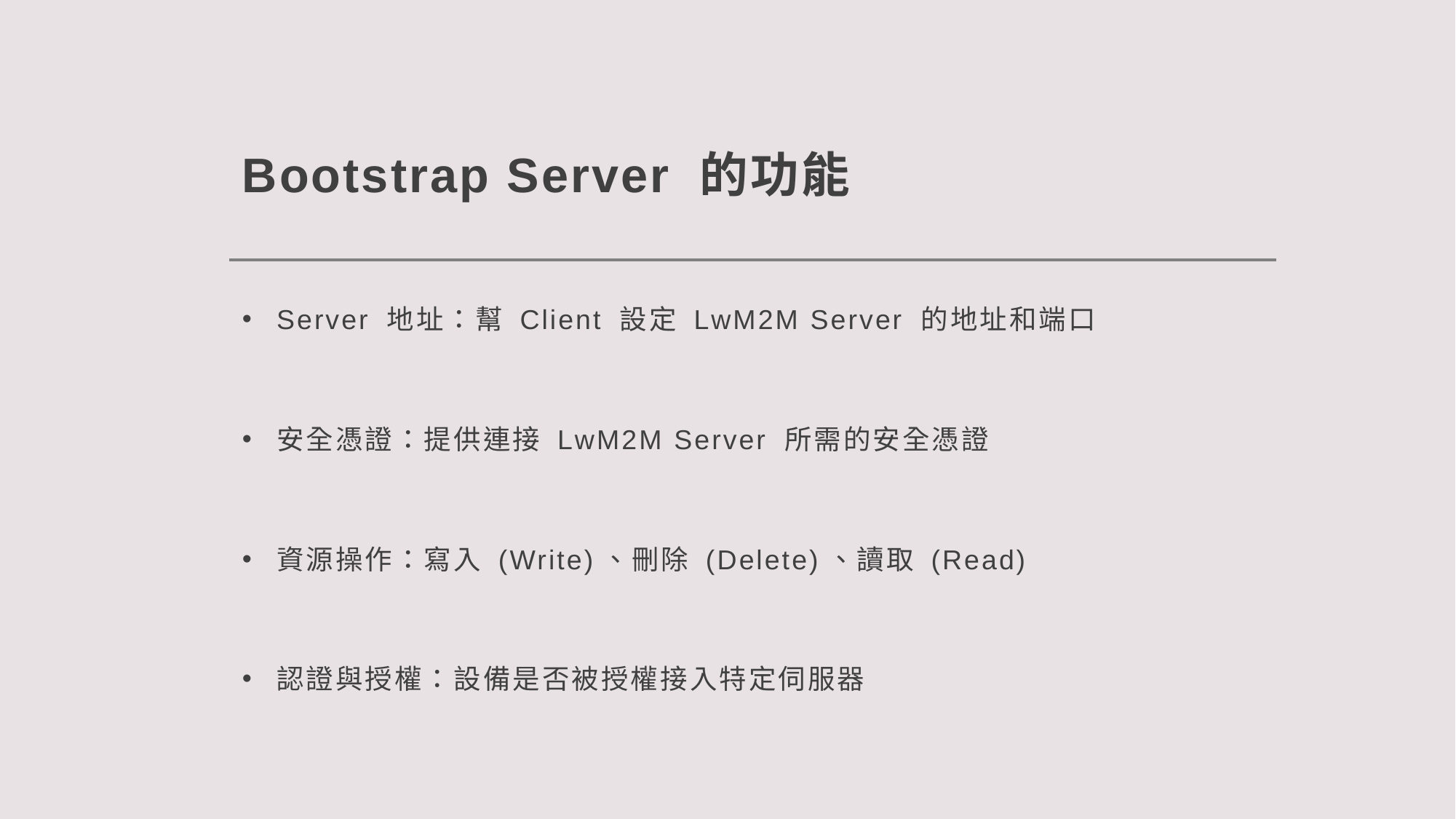

# Bootstrap Server 的功能
Server 地址：幫 Client 設定 LwM2M Server 的地址和端口

安全憑證：提供連接 LwM2M Server 所需的安全憑證

資源操作：寫入 (Write)、刪除 (Delete)、讀取 (Read)

認證與授權：設備是否被授權接入特定伺服器